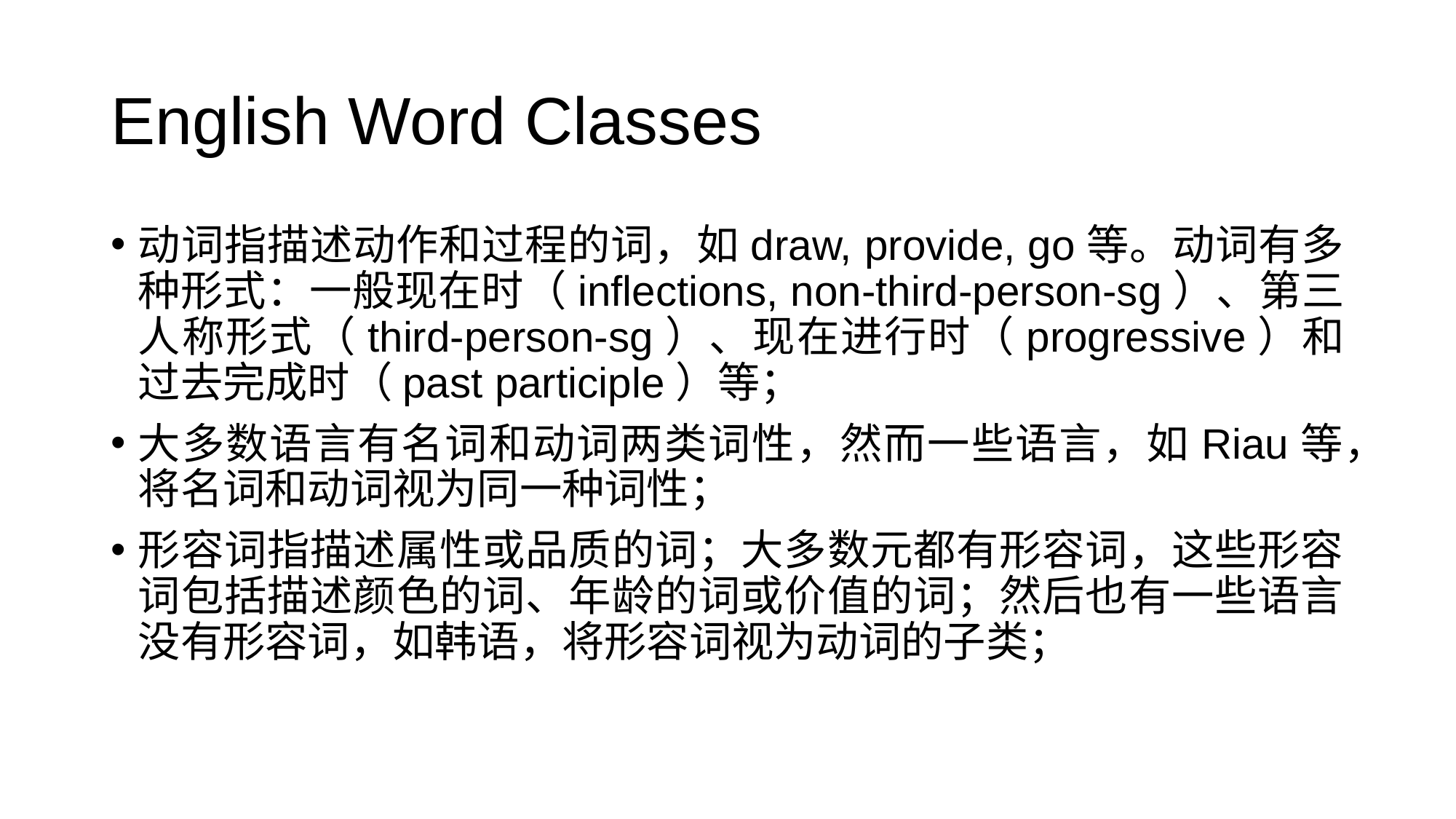

# English Word Classes
动词指描述动作和过程的词，如draw, provide, go等。动词有多种形式：一般现在时（inflections, non-third-person-sg）、第三人称形式（third-person-sg）、现在进行时（progressive）和过去完成时（past participle）等；
大多数语言有名词和动词两类词性，然而一些语言，如Riau等，将名词和动词视为同一种词性；
形容词指描述属性或品质的词；大多数元都有形容词，这些形容词包括描述颜色的词、年龄的词或价值的词；然后也有一些语言没有形容词，如韩语，将形容词视为动词的子类；